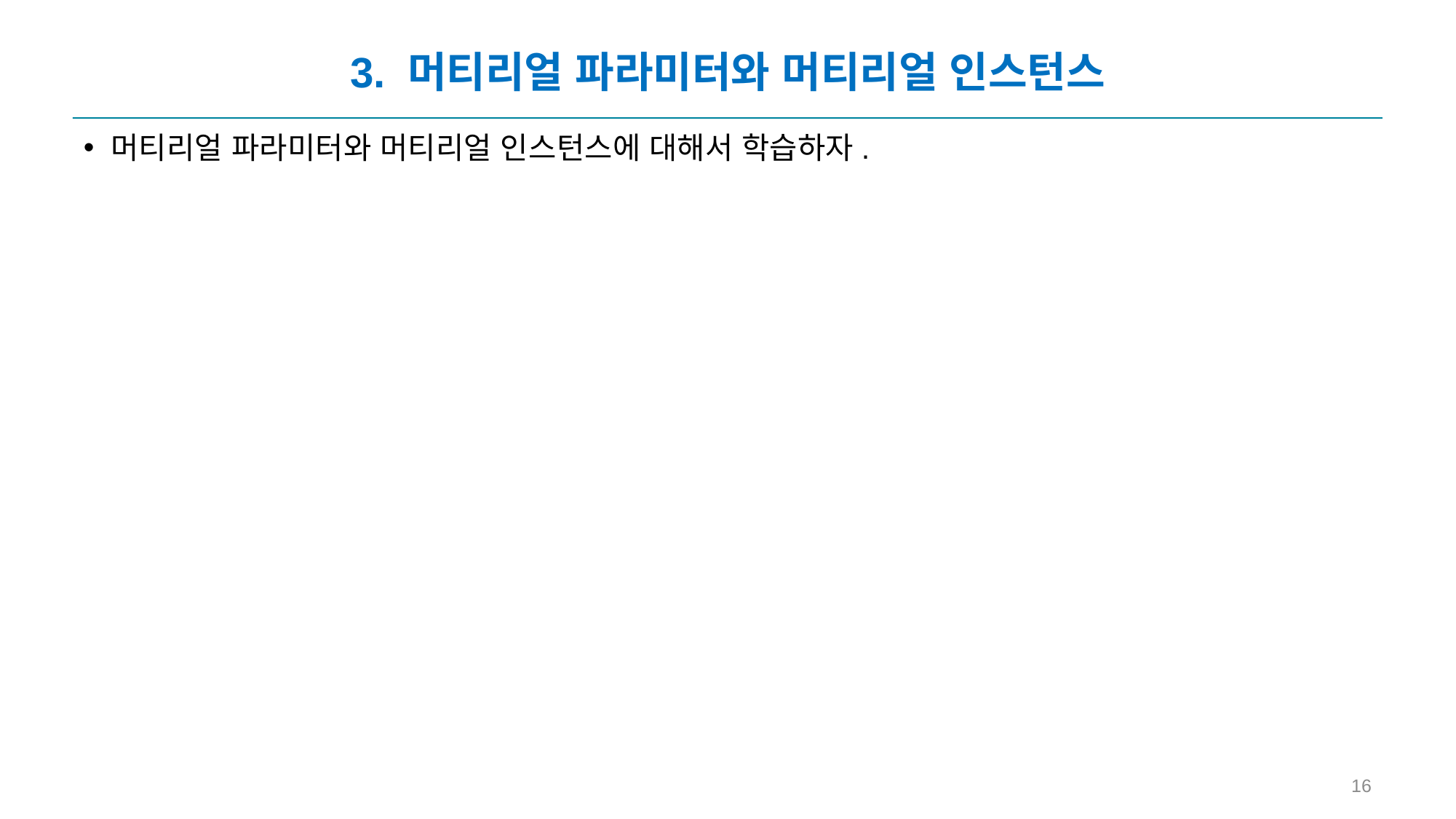

# 3. 머티리얼 파라미터와 머티리얼 인스턴스
머티리얼 파라미터와 머티리얼 인스턴스에 대해서 학습하자.

16